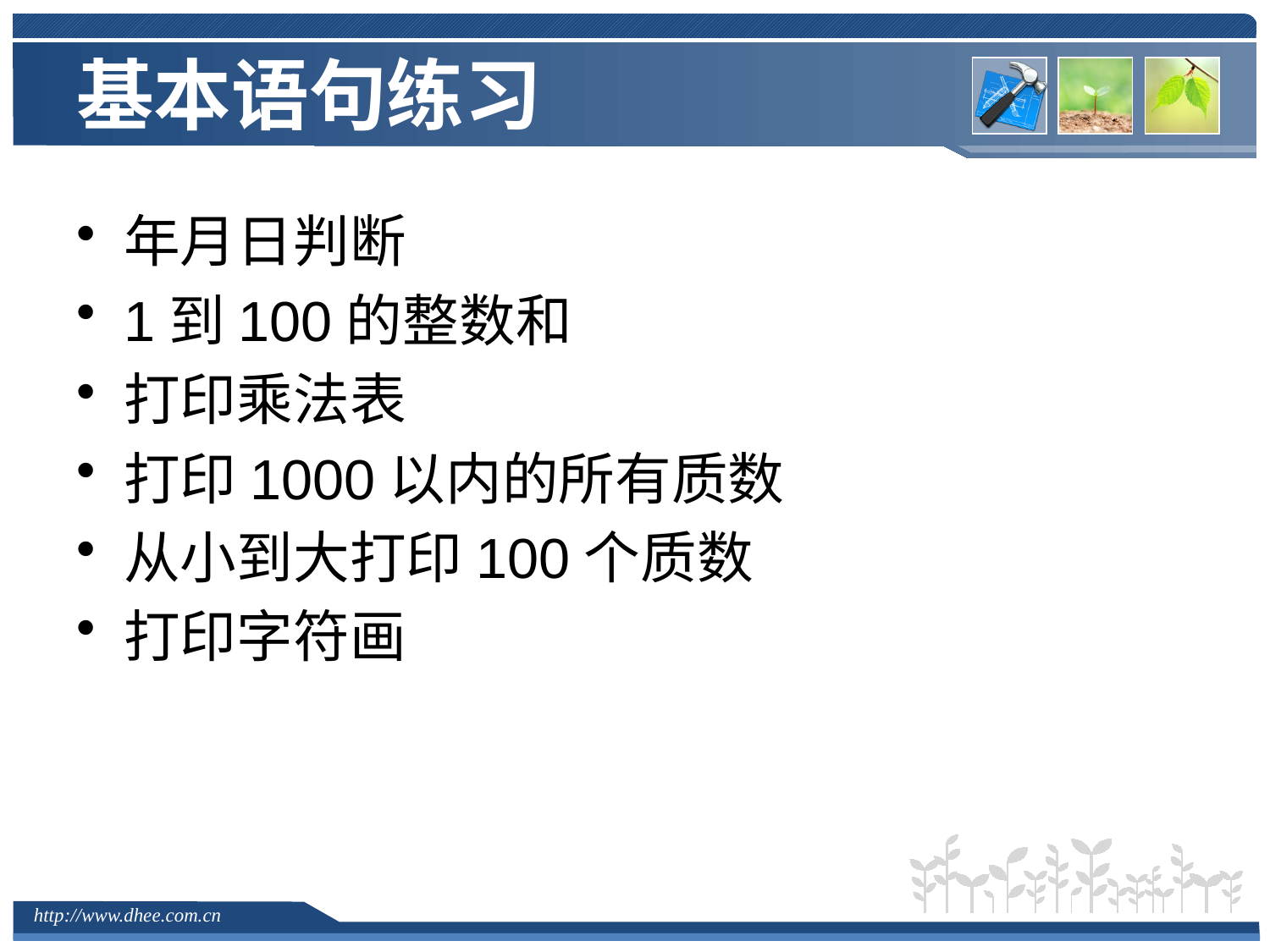

# 基本语句练习
年月日判断
1到100的整数和
打印乘法表
打印1000以内的所有质数
从小到大打印100个质数
打印字符画